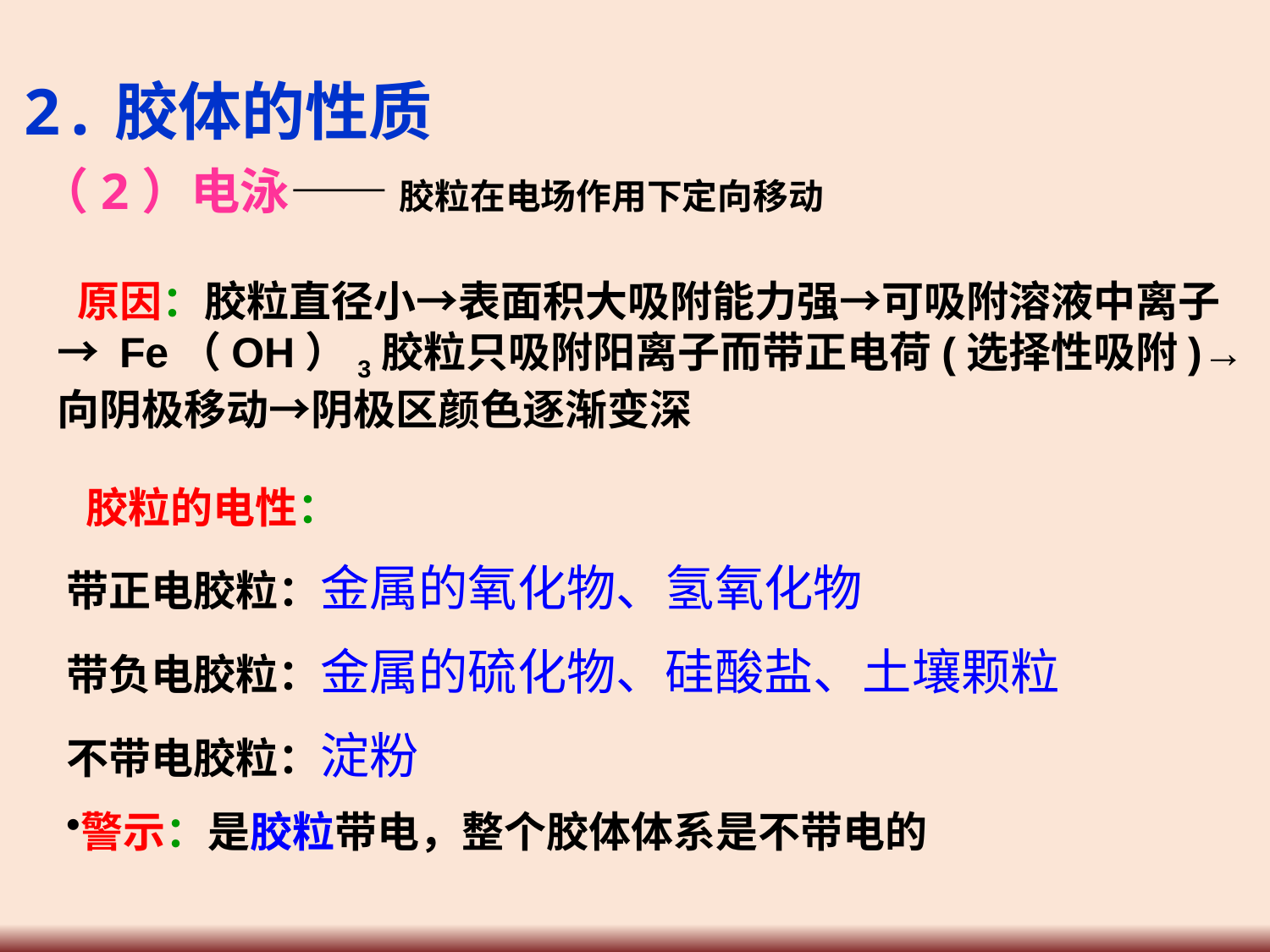

2.胶体的性质
（2）电泳—— 胶粒在电场作用下定向移动
 原因：胶粒直径小→表面积大吸附能力强→可吸附溶液中离子→ Fe（OH）3胶粒只吸附阳离子而带正电荷(选择性吸附)→向阴极移动→阴极区颜色逐渐变深
 胶粒的电性：
带正电胶粒：金属的氧化物、氢氧化物
带负电胶粒：金属的硫化物、硅酸盐、土壤颗粒
不带电胶粒：淀粉
警示：是胶粒带电，整个胶体体系是不带电的